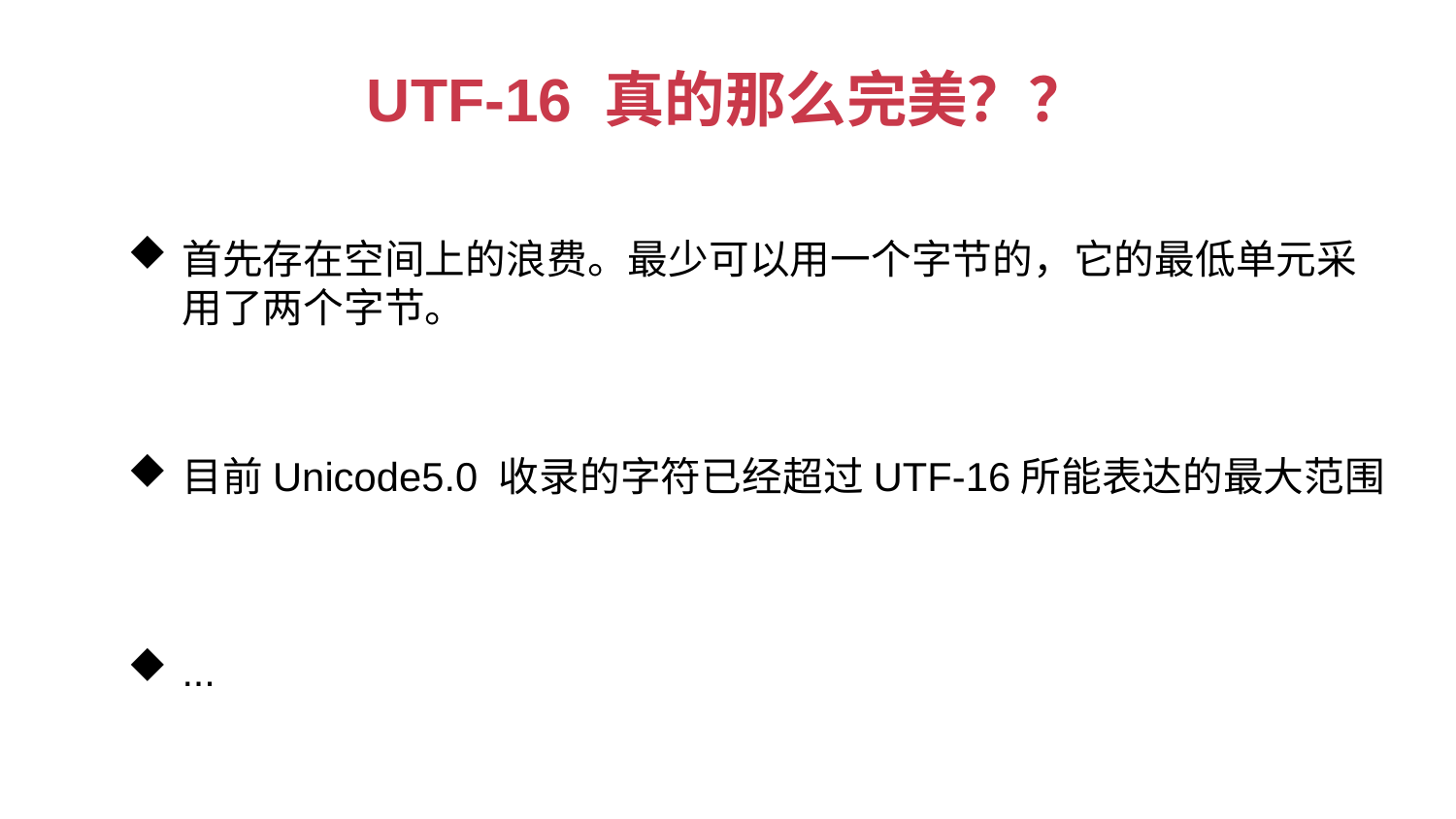

UTF-16 真的那么完美？？
首先存在空间上的浪费。最少可以用一个字节的，它的最低单元采用了两个字节。
目前Unicode5.0 收录的字符已经超过UTF-16所能表达的最大范围
...